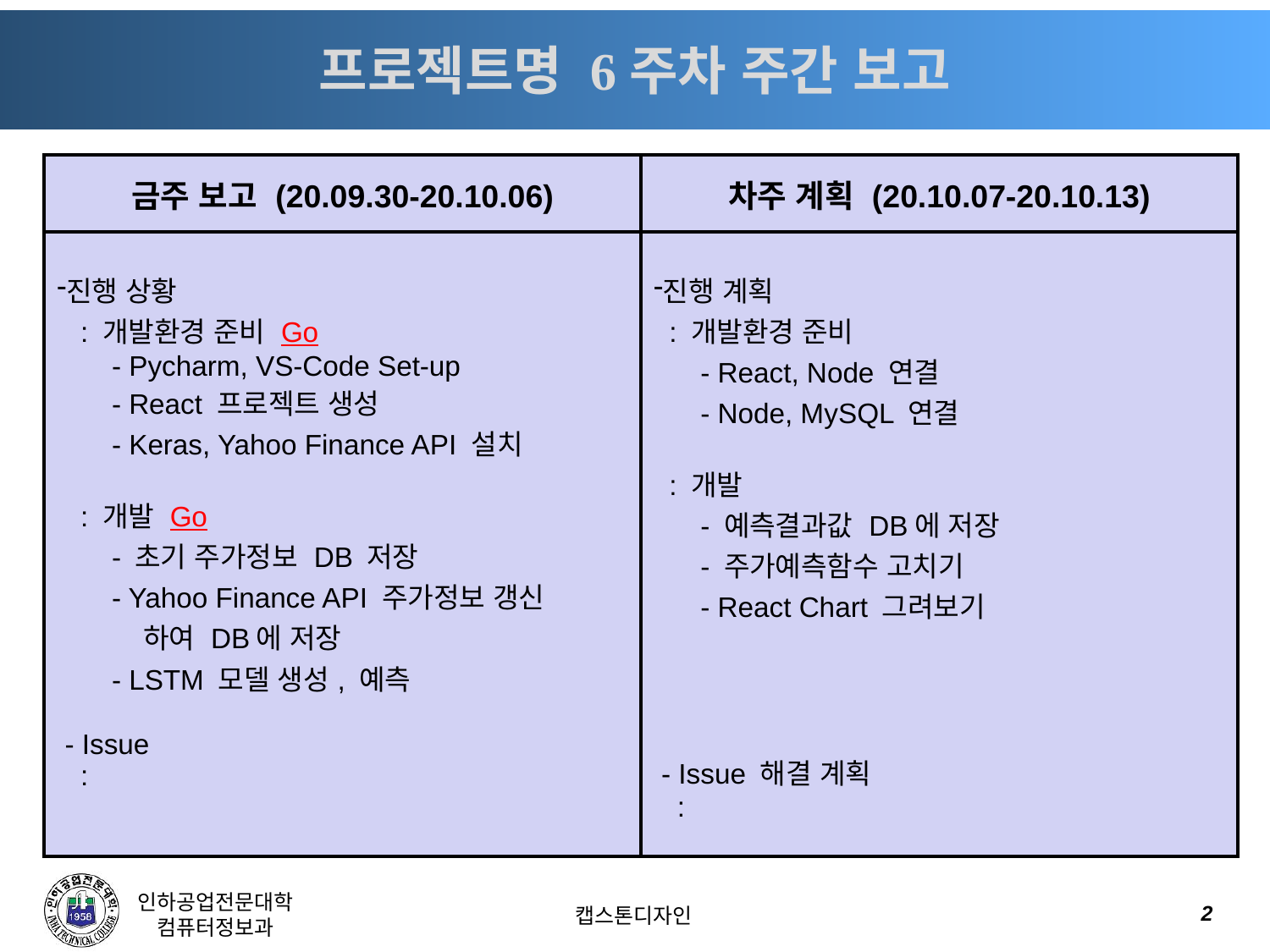

# 프로젝트명 6주차 주간 보고
| 금주 보고 (20.09.30-20.10.06) | 차주 계획 (20.10.07-20.10.13) |
| --- | --- |
| 진행 상황 : 개발환경 준비 Go - Pycharm, VS-Code Set-up - React 프로젝트 생성 - Keras, Yahoo Finance API 설치 : 개발 Go - 초기 주가정보 DB 저장 - Yahoo Finance API 주가정보 갱신 하여 DB에 저장 - LSTM 모델 생성, 예측 - Issue : | 진행 계획 : 개발환경 준비 - React, Node 연결 - Node, MySQL 연결 : 개발 - 예측결과값 DB에 저장 - 주가예측함수 고치기 - React Chart 그려보기 - Issue 해결 계획 : |